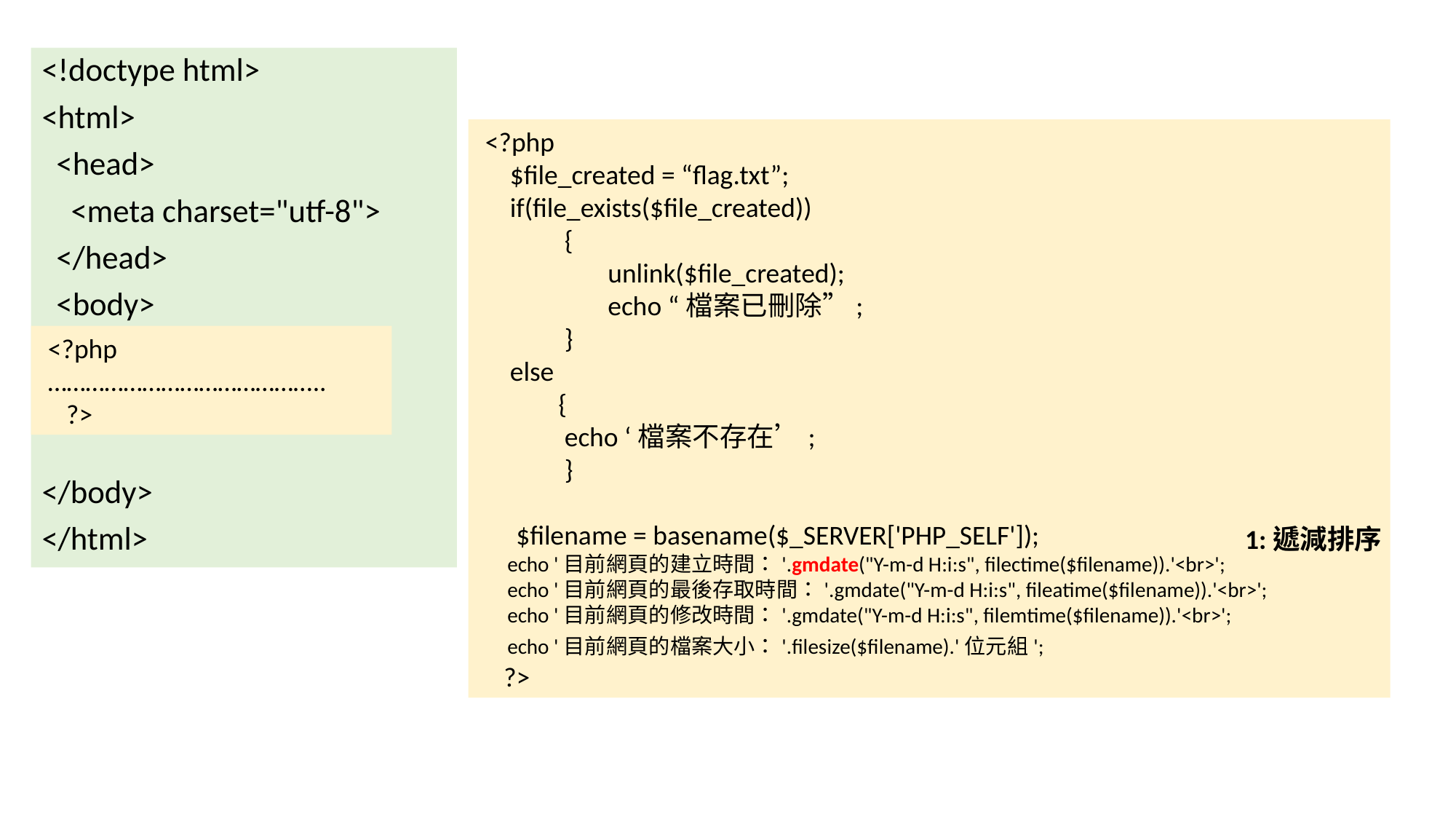

<!doctype html>
<html>
  <head>
    <meta charset="utf-8">
  </head>
  <body>

</body>
</html>
 <?php
     $file_created = “flag.txt”;
     if(file_exists($file_created))
     {
            unlink($file_created);
            echo “檔案已刪除”;
     }
     else
    {
     echo ‘檔案不存在’;
     }

      $filename = basename($_SERVER['PHP_SELF']);
      echo '目前網頁的建立時間：'.gmdate("Y-m-d H:i:s", filectime($filename)).'<br>';
      echo '目前網頁的最後存取時間：'.gmdate("Y-m-d H:i:s", fileatime($filename)).'<br>';
      echo '目前網頁的修改時間：'.gmdate("Y-m-d H:i:s", filemtime($filename)).'<br>';
      echo '目前網頁的檔案大小：'.filesize($filename).'位元組';
    ?>
 <?php
 ……………………………………..
    ?>
1:遞減排序